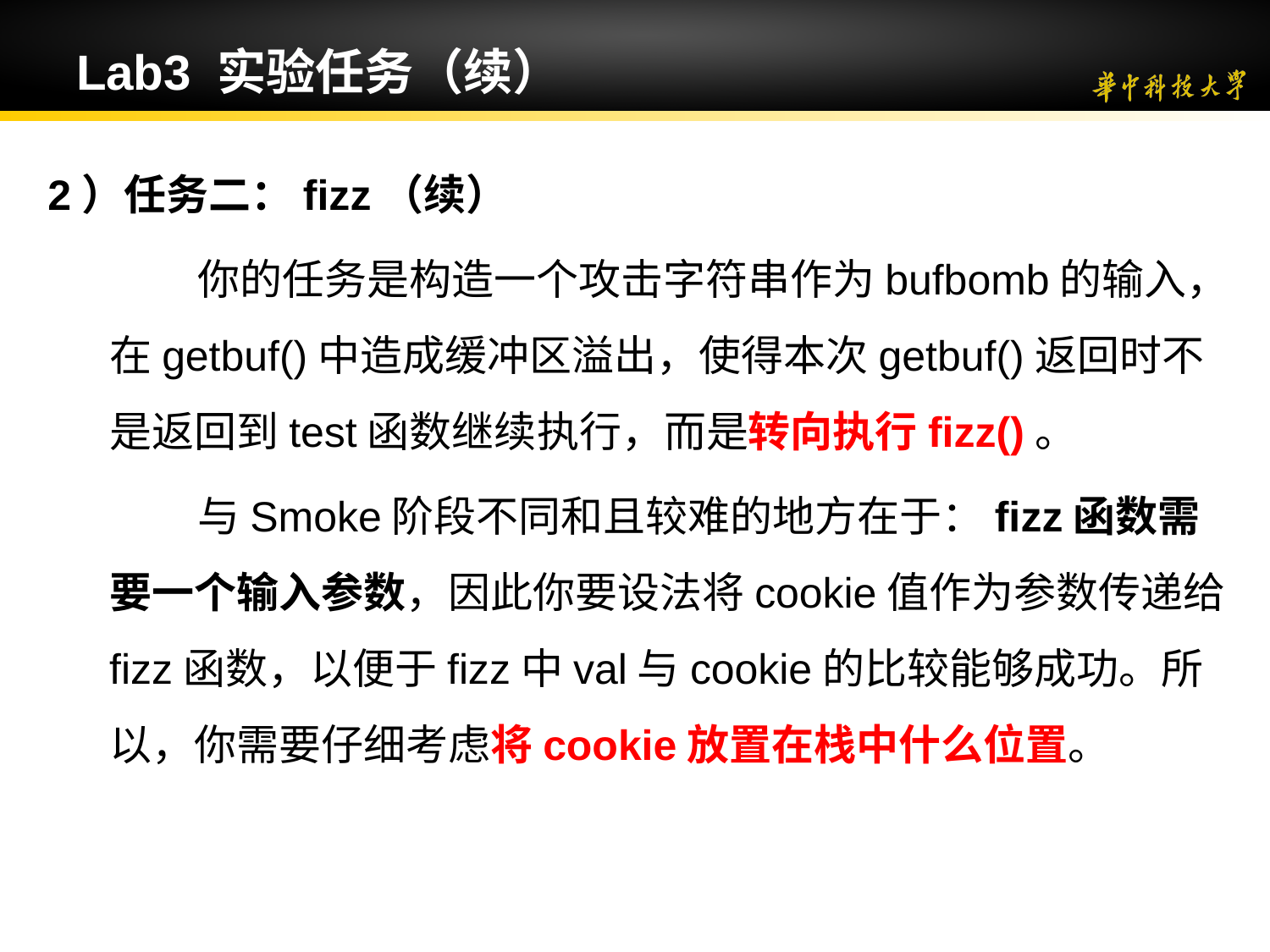

# Lab3 实验任务（续）
2）任务二：fizz（续）
你的任务是构造一个攻击字符串作为bufbomb的输入，在getbuf()中造成缓冲区溢出，使得本次getbuf()返回时不是返回到test函数继续执行，而是转向执行fizz()。
与Smoke阶段不同和且较难的地方在于：fizz函数需要一个输入参数，因此你要设法将cookie值作为参数传递给fizz函数，以便于fizz中val与cookie的比较能够成功。所以，你需要仔细考虑将cookie放置在栈中什么位置。